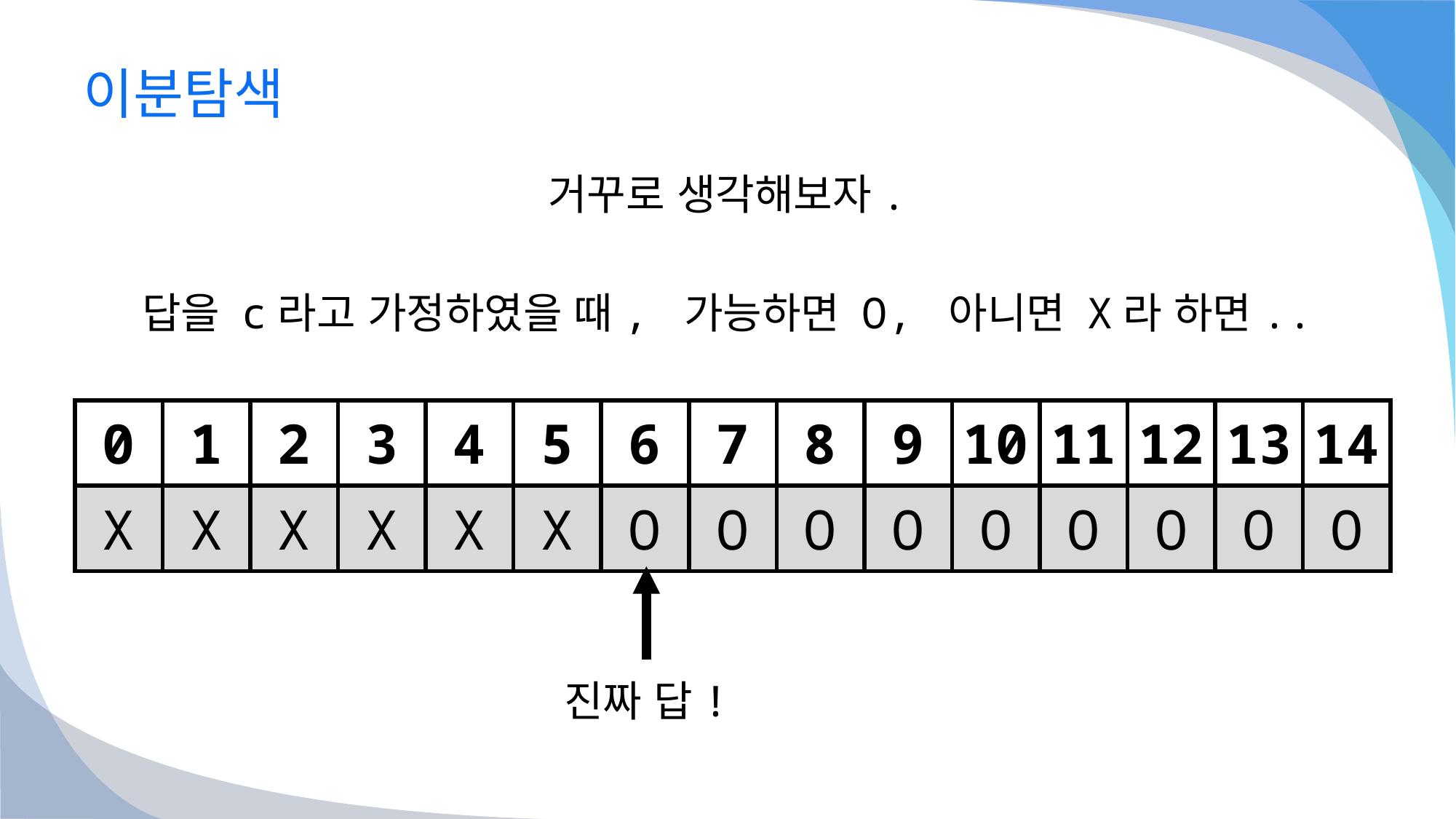

# 이분탐색
거꾸로 생각해보자.

답을 c라고 가정하였을 때, 가능하면 O, 아니면 X라 하면..
| 0 | 1 | 2 | 3 | 4 | 5 | 6 | 7 | 8 | 9 | 10 | 11 | 12 | 13 | 14 |
| --- | --- | --- | --- | --- | --- | --- | --- | --- | --- | --- | --- | --- | --- | --- |
| X | X | X | X | X | X | O | O | O | O | O | O | O | O | O |
진짜 답!